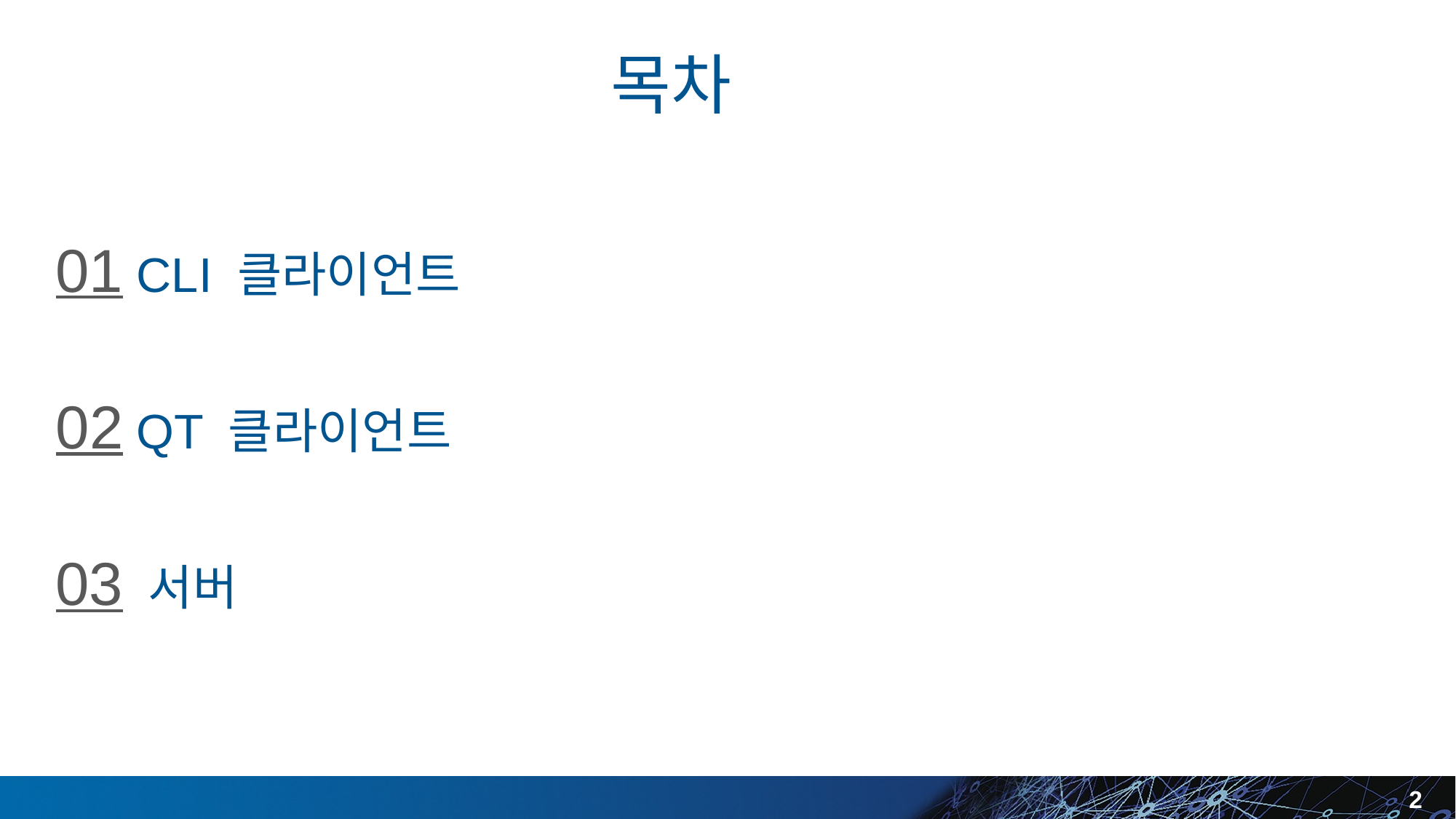

# 목차
01 CLI 클라이언트
02 QT 클라이언트
03 서버
2